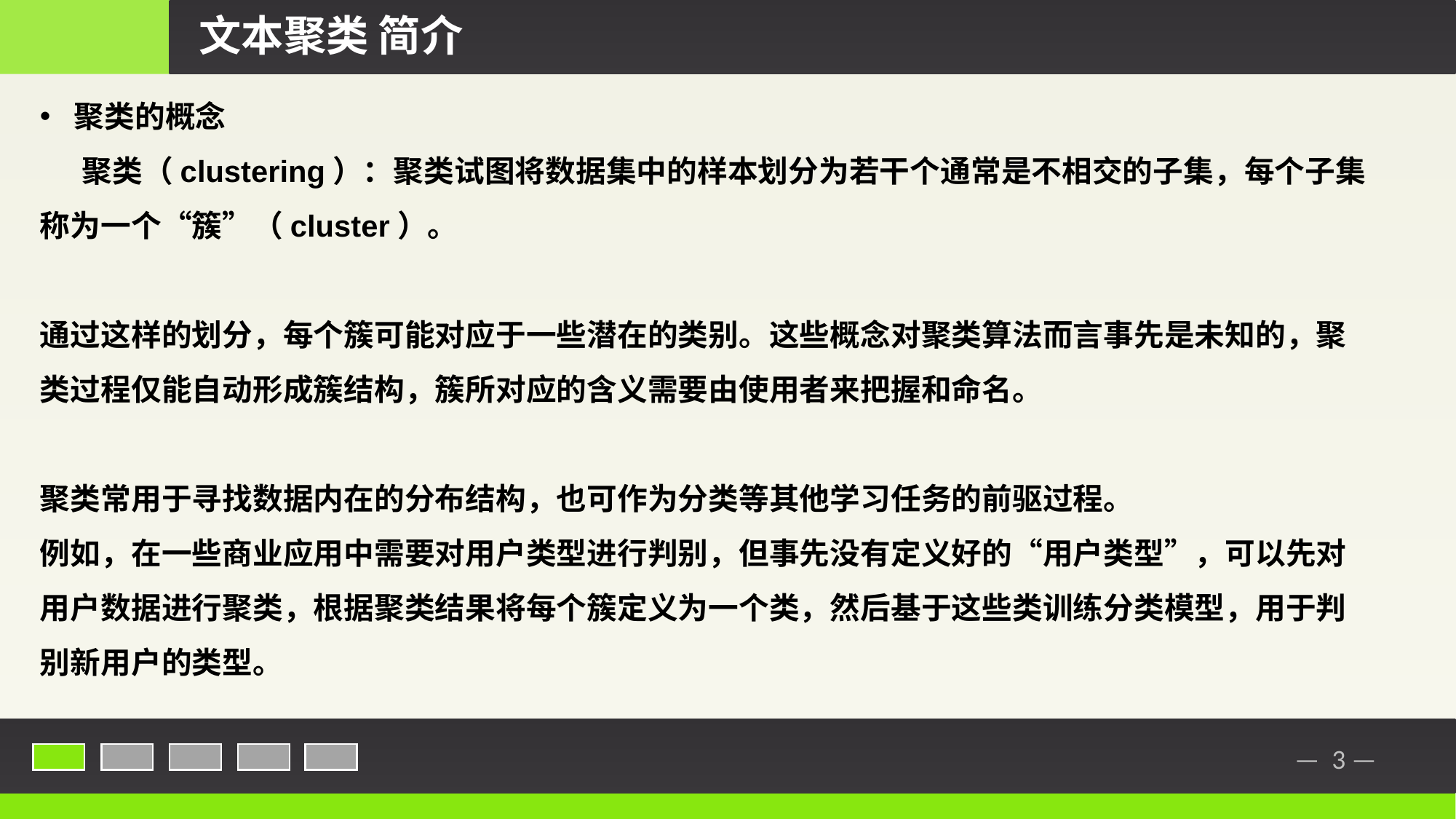

文本聚类 简介
聚类的概念
     聚类（clustering）：聚类试图将数据集中的样本划分为若干个通常是不相交的子集，每个子集称为一个“簇”（cluster）。

通过这样的划分，每个簇可能对应于一些潜在的类别。这些概念对聚类算法而言事先是未知的，聚类过程仅能自动形成簇结构，簇所对应的含义需要由使用者来把握和命名。

聚类常用于寻找数据内在的分布结构，也可作为分类等其他学习任务的前驱过程。
例如，在一些商业应用中需要对用户类型进行判别，但事先没有定义好的“用户类型”，可以先对用户数据进行聚类，根据聚类结果将每个簇定义为一个类，然后基于这些类训练分类模型，用于判别新用户的类型。